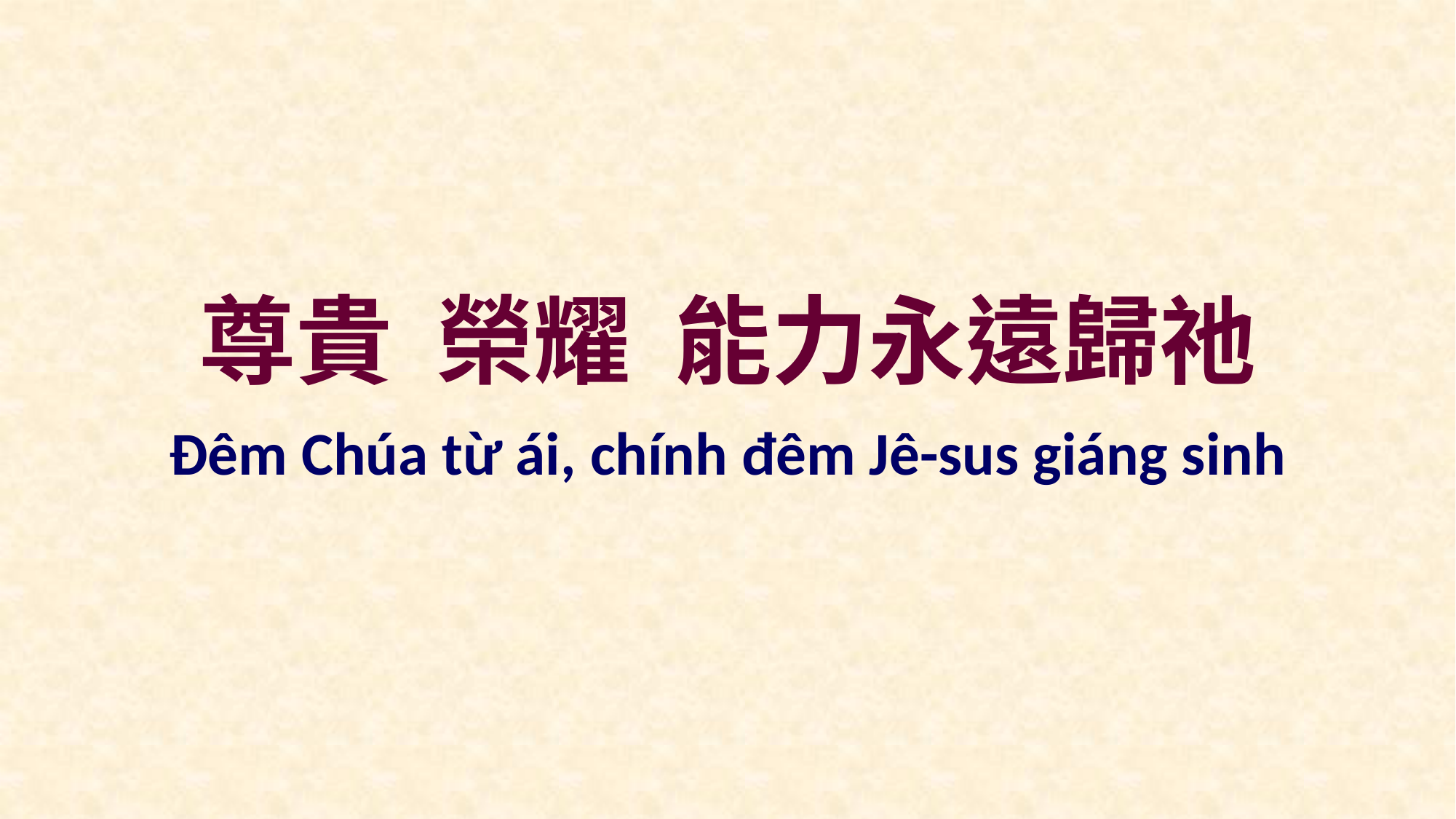

尊貴  榮耀  能力永遠歸祂
Ðêm Chúa từ ái, chính đêm Jê-sus giáng sinh